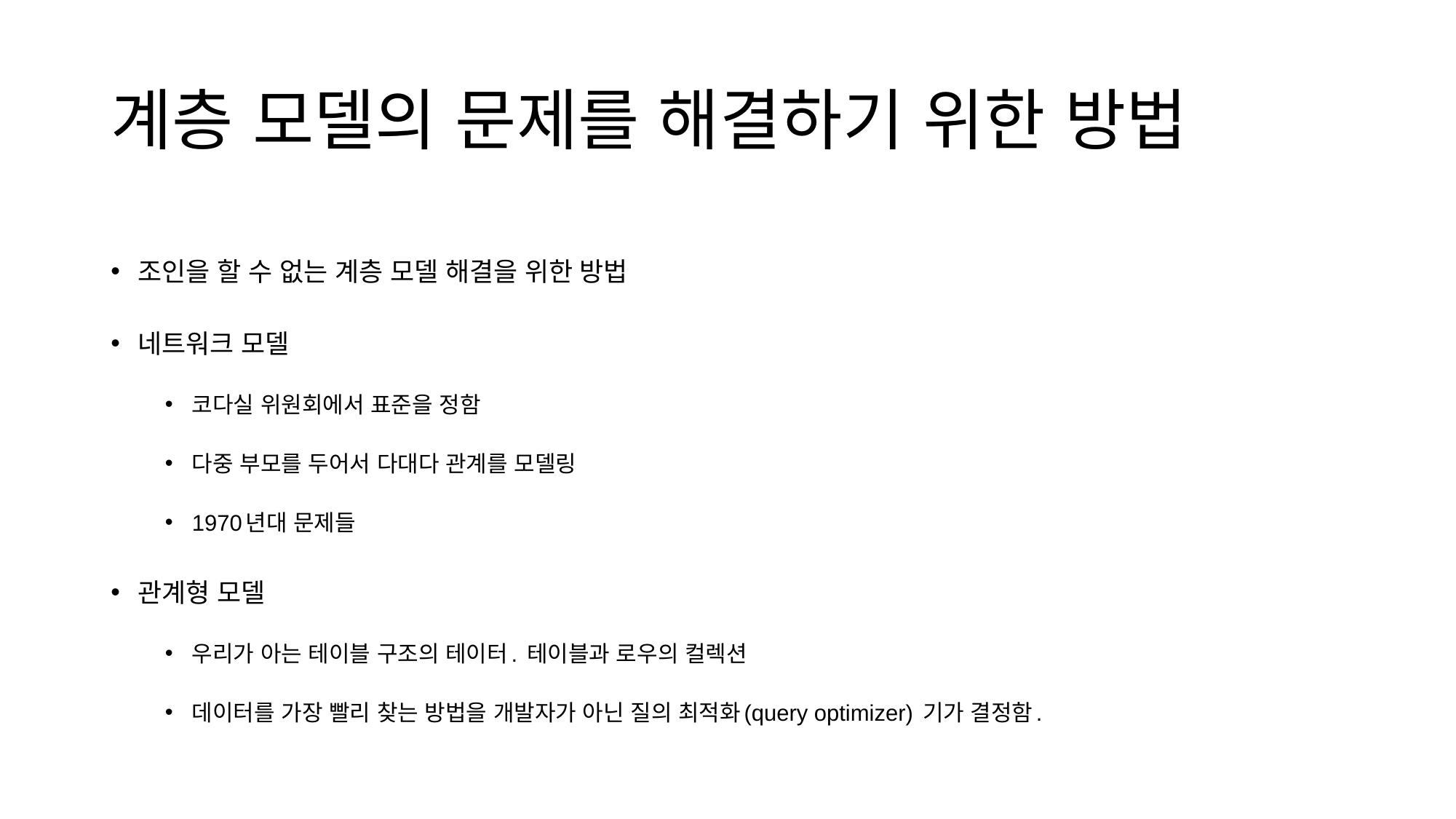

# 계층 모델의 문제를 해결하기 위한 방법
조인을 할 수 없는 계층 모델 해결을 위한 방법
네트워크 모델
코다실 위원회에서 표준을 정함
다중 부모를 두어서 다대다 관계를 모델링
1970년대 문제들
관계형 모델
우리가 아는 테이블 구조의 테이터. 테이블과 로우의 컬렉션
데이터를 가장 빨리 찾는 방법을 개발자가 아닌 질의 최적화(query optimizer) 기가 결정함.